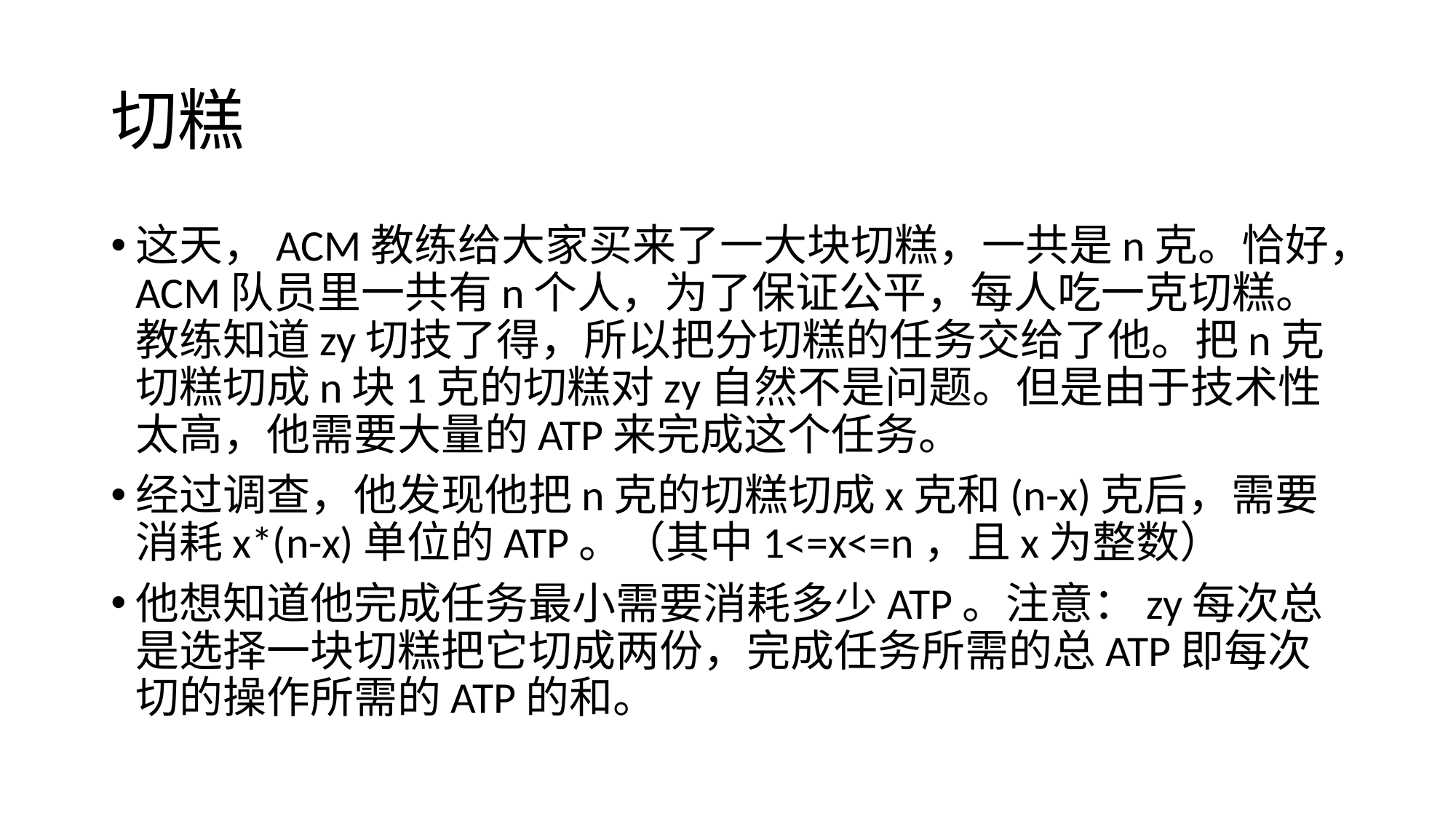

# 切糕
这天，ACM教练给大家买来了一大块切糕，一共是n克。恰好，ACM队员里一共有n个人，为了保证公平，每人吃一克切糕。教练知道zy切技了得，所以把分切糕的任务交给了他。把n克切糕切成n块1克的切糕对zy自然不是问题。但是由于技术性太高，他需要大量的ATP来完成这个任务。
经过调查，他发现他把n克的切糕切成x克和(n-x)克后，需要消耗x*(n-x)单位的ATP。（其中1<=x<=n，且x为整数）
他想知道他完成任务最小需要消耗多少ATP。注意：zy每次总是选择一块切糕把它切成两份，完成任务所需的总ATP即每次切的操作所需的ATP的和。